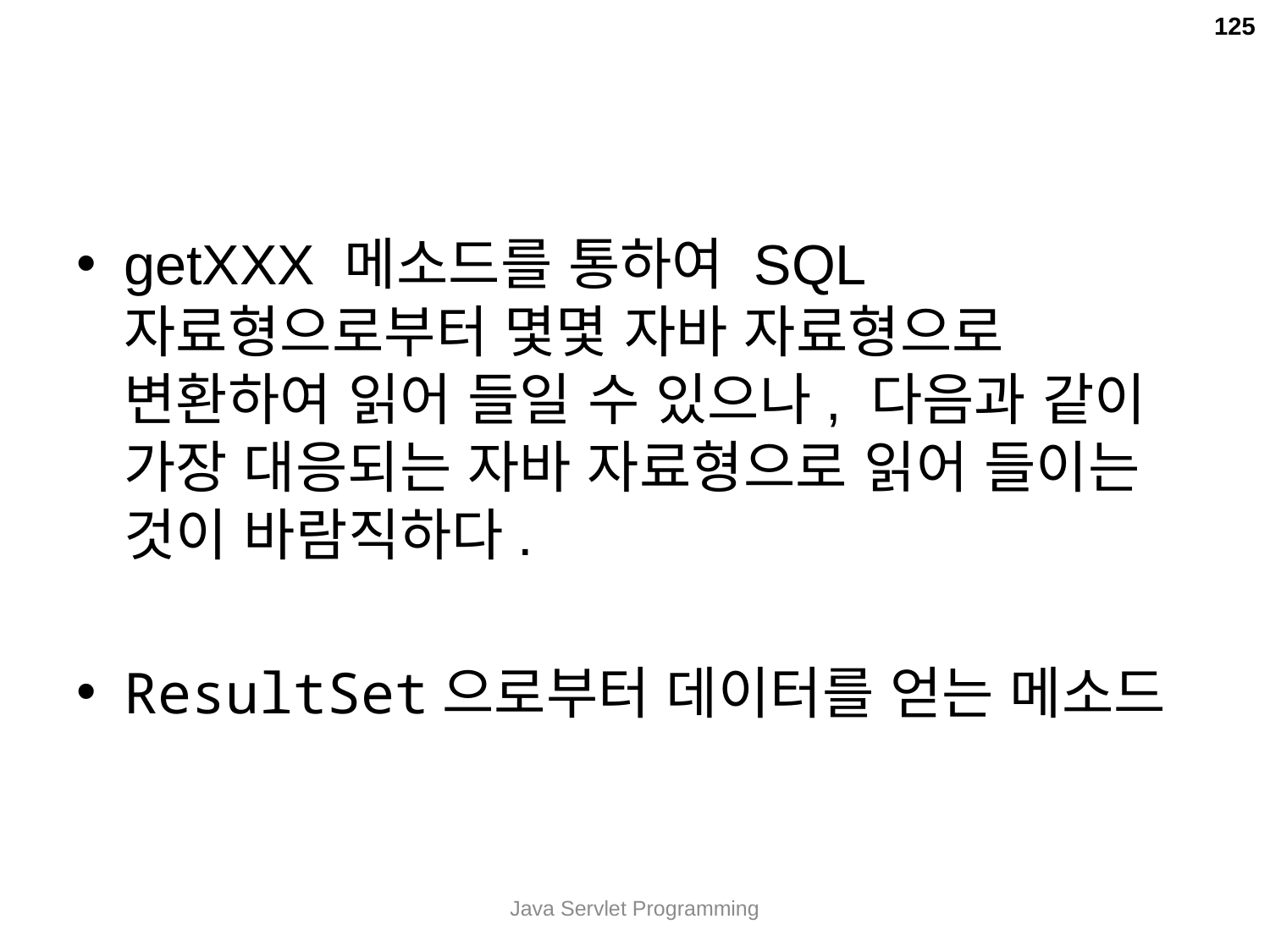

125
getXXX 메소드를 통하여 SQL 자료형으로부터 몇몇 자바 자료형으로 변환하여 읽어 들일 수 있으나, 다음과 같이 가장 대응되는 자바 자료형으로 읽어 들이는 것이 바람직하다.

ResultSet으로부터 데이터를 얻는 메소드

Java Servlet Programming